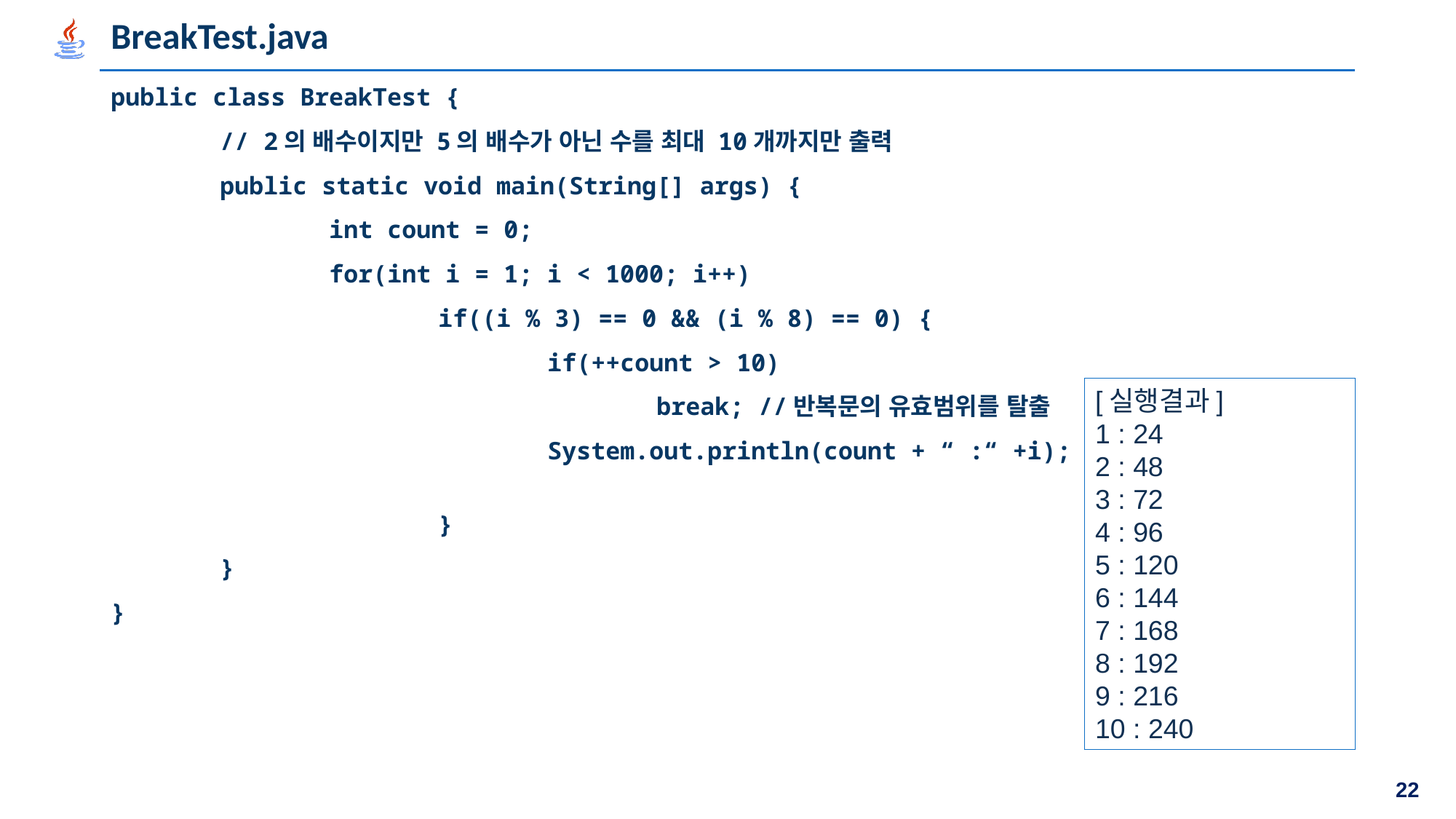

# BreakTest.java
public class BreakTest {
	// 2의 배수이지만 5의 배수가 아닌 수를 최대 10개까지만 출력
	public static void main(String[] args) {
		int count = 0;
		for(int i = 1; i < 1000; i++)
			if((i % 3) == 0 && (i % 8) == 0) {
				if(++count > 10)
					break; //반복문의 유효범위를 탈출
				System.out.println(count + “ :“ +i);
			}
	}
}
[실행결과]
1 : 24
2 : 48
3 : 72
4 : 96
5 : 120
6 : 144
7 : 168
8 : 192
9 : 216
10 : 240
22